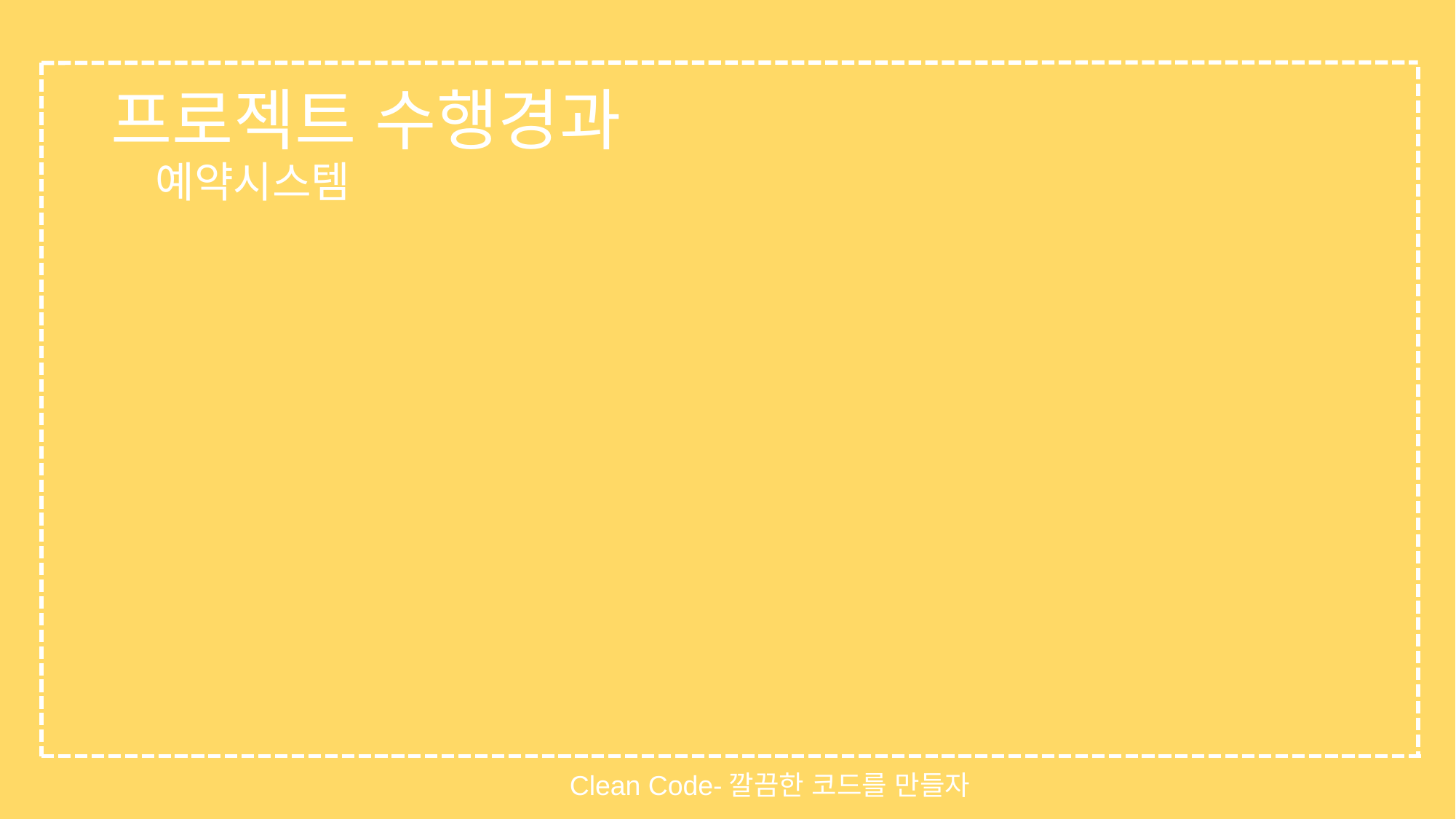

# 프로젝트 수행경과
예약시스템

Clean Code-깔끔한 코드를 만들자